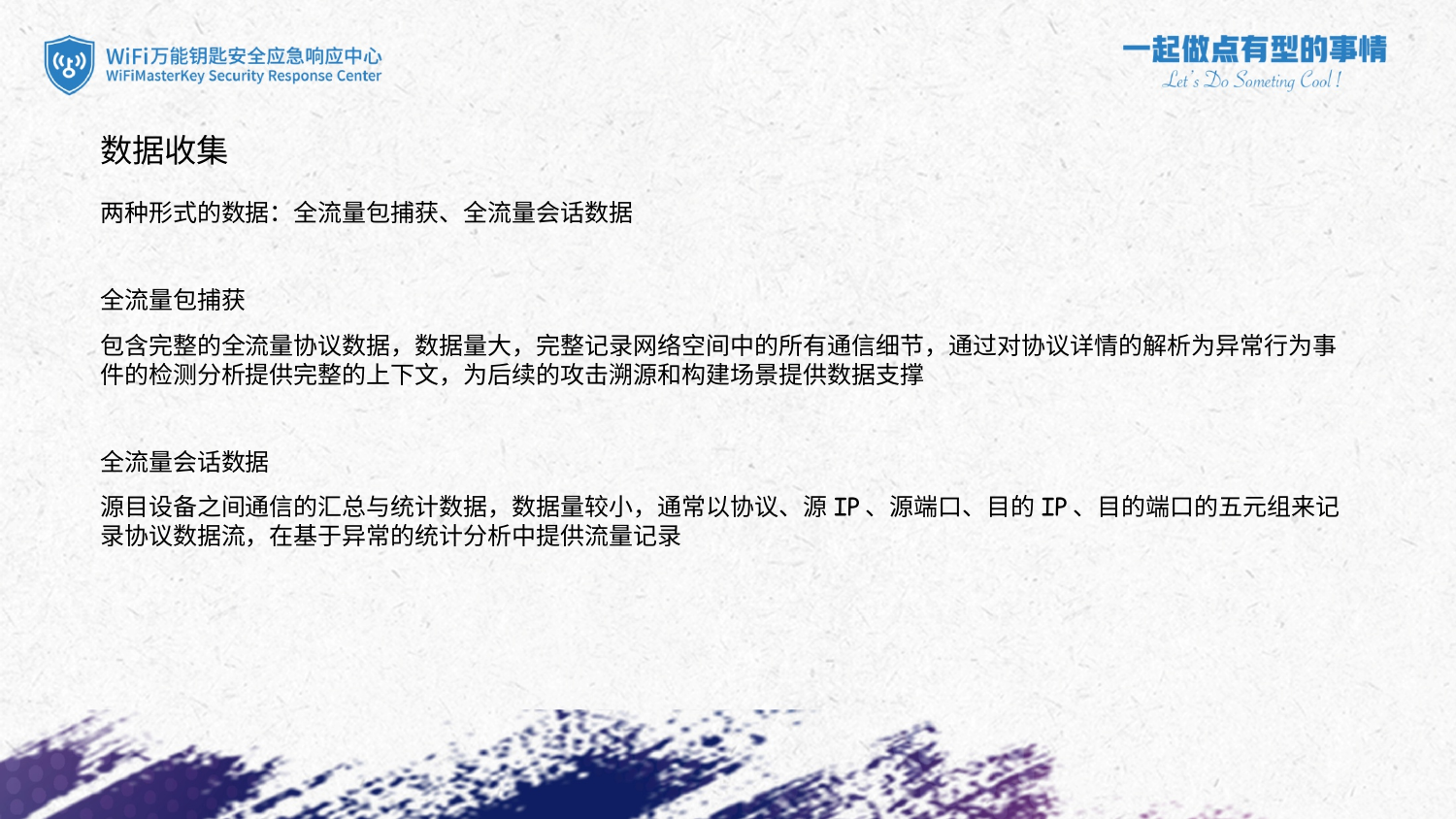

数据收集

两种形式的数据：全流量包捕获、全流量会话数据

全流量包捕获
包含完整的全流量协议数据，数据量大，完整记录网络空间中的所有通信细节，通过对协议详情的解析为异常行为事件的检测分析提供完整的上下文，为后续的攻击溯源和构建场景提供数据支撑

全流量会话数据
源目设备之间通信的汇总与统计数据，数据量较小，通常以协议、源IP、源端口、目的IP、目的端口的五元组来记录协议数据流，在基于异常的统计分析中提供流量记录